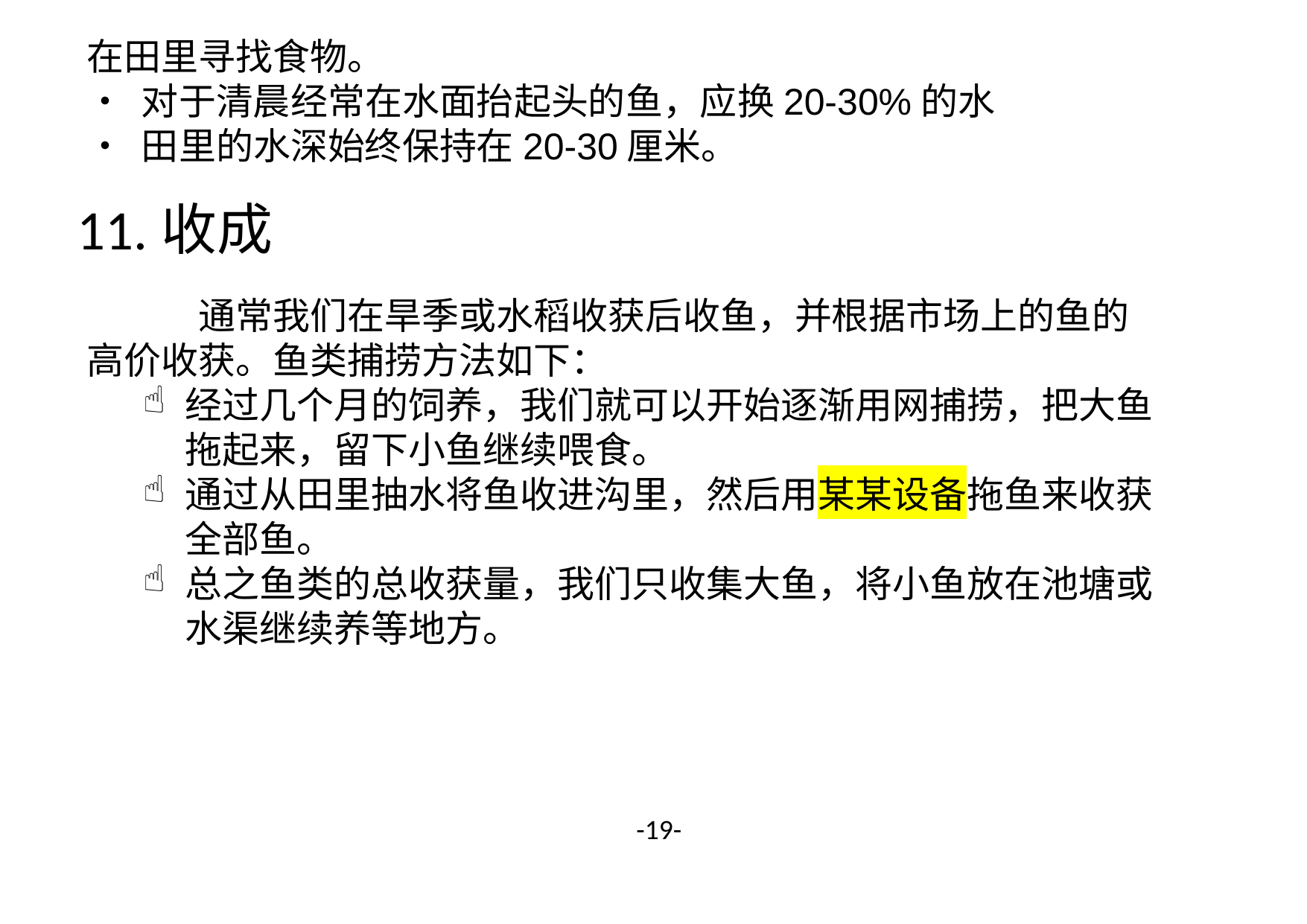

在田里寻找食物。
• 对于清晨经常在水面抬起头的鱼，应换20-30%的水
• 田里的水深始终保持在20-30厘米。
11.收成
	通常我们在旱季或水稻收获后收鱼，并根据市场上的鱼的高价收获。鱼类捕捞方法如下：
经过几个月的饲养，我们就可以开始逐渐用网捕捞，把大鱼拖起来，留下小鱼继续喂食。
通过从田里抽水将鱼收进沟里，然后用某某设备拖鱼来收获全部鱼。
总之鱼类的总收获量，我们只收集大鱼，将小鱼放在池塘或水渠继续养等地方。
-19-